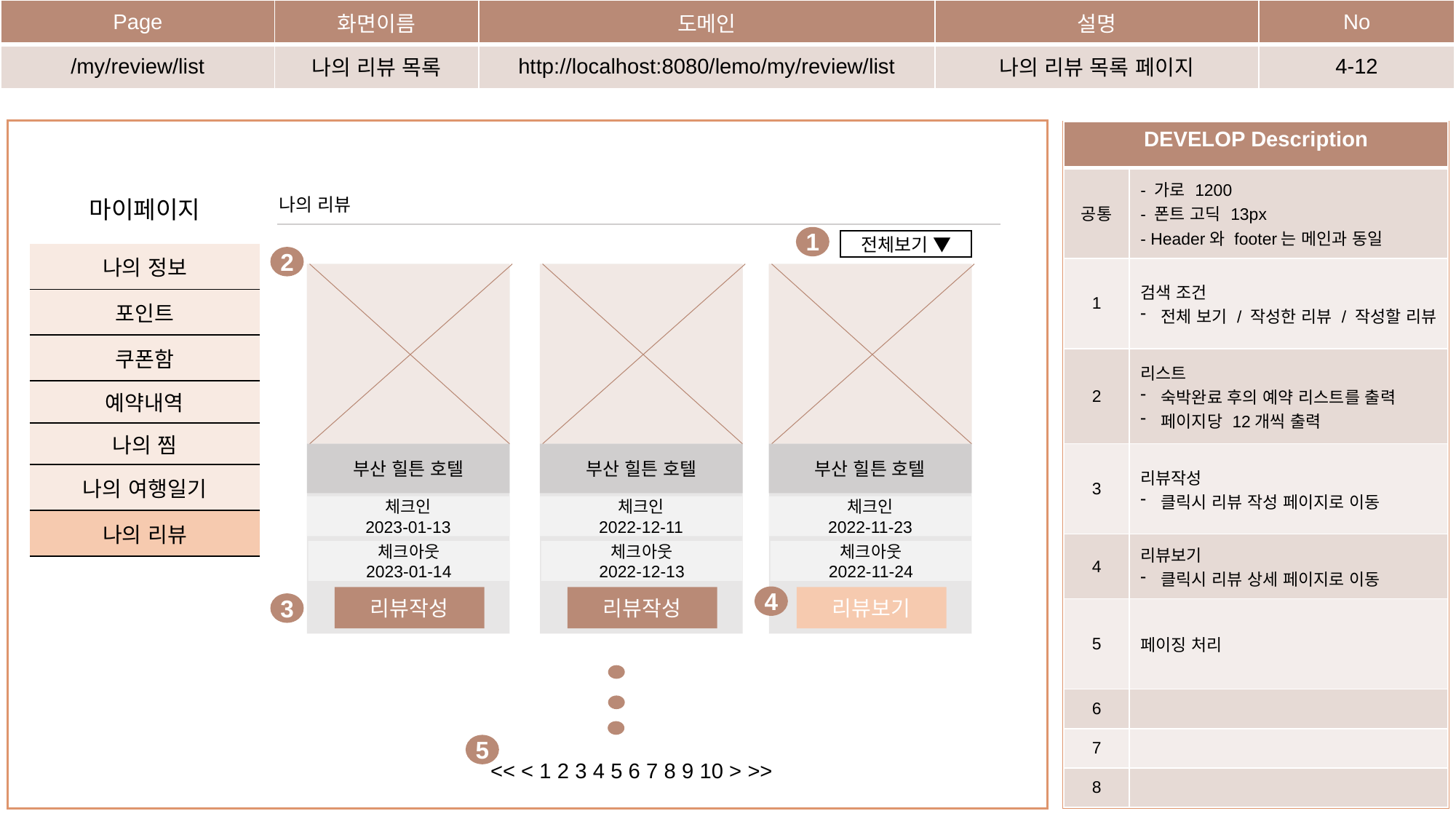

| Page | 화면이름 | 도메인 | 설명 | No |
| --- | --- | --- | --- | --- |
| /my/review/list | 나의 리뷰 목록 | http://localhost:8080/lemo/my/review/list | 나의 리뷰 목록 페이지 | 4-12 |

| DEVELOP Description |  |
| --- | --- |
| 공통 | - 가로 1200 - 폰트 고딕 13px - Header와 footer는 메인과 동일 |
| 1 | 검색 조건 전체 보기 / 작성한 리뷰 / 작성할 리뷰 |
| 2 | 리스트 숙박완료 후의 예약 리스트를 출력 페이지당 12개씩 출력 |
| 3 | 리뷰작성 클릭시 리뷰 작성 페이지로 이동 |
| 4 | 리뷰보기 클릭시 리뷰 상세 페이지로 이동 |
| 5 | 페이징 처리 |
| 6 |  |
| 7 |  |
| 8 |  |

나의 리뷰
마이페이지
1

전체보기 ▼
2
| 나의 정보 |
| --- |
| 포인트 |
| 쿠폰함 |
| 예약내역 |
| 나의 찜 |
| 나의 여행일기 |
| 나의 리뷰 |

부산 힐튼 호텔
부산 힐튼 호텔
부산 힐튼 호텔
체크인
2023-01-13
체크인
2022-12-11
체크인
2022-11-23
체크아웃
2023-01-14
체크아웃
2022-12-13
체크아웃
2022-11-24
4

리뷰작성
리뷰작성
리뷰보기
3

5

<< < 1 2 3 4 5 6 7 8 9 10 > >>